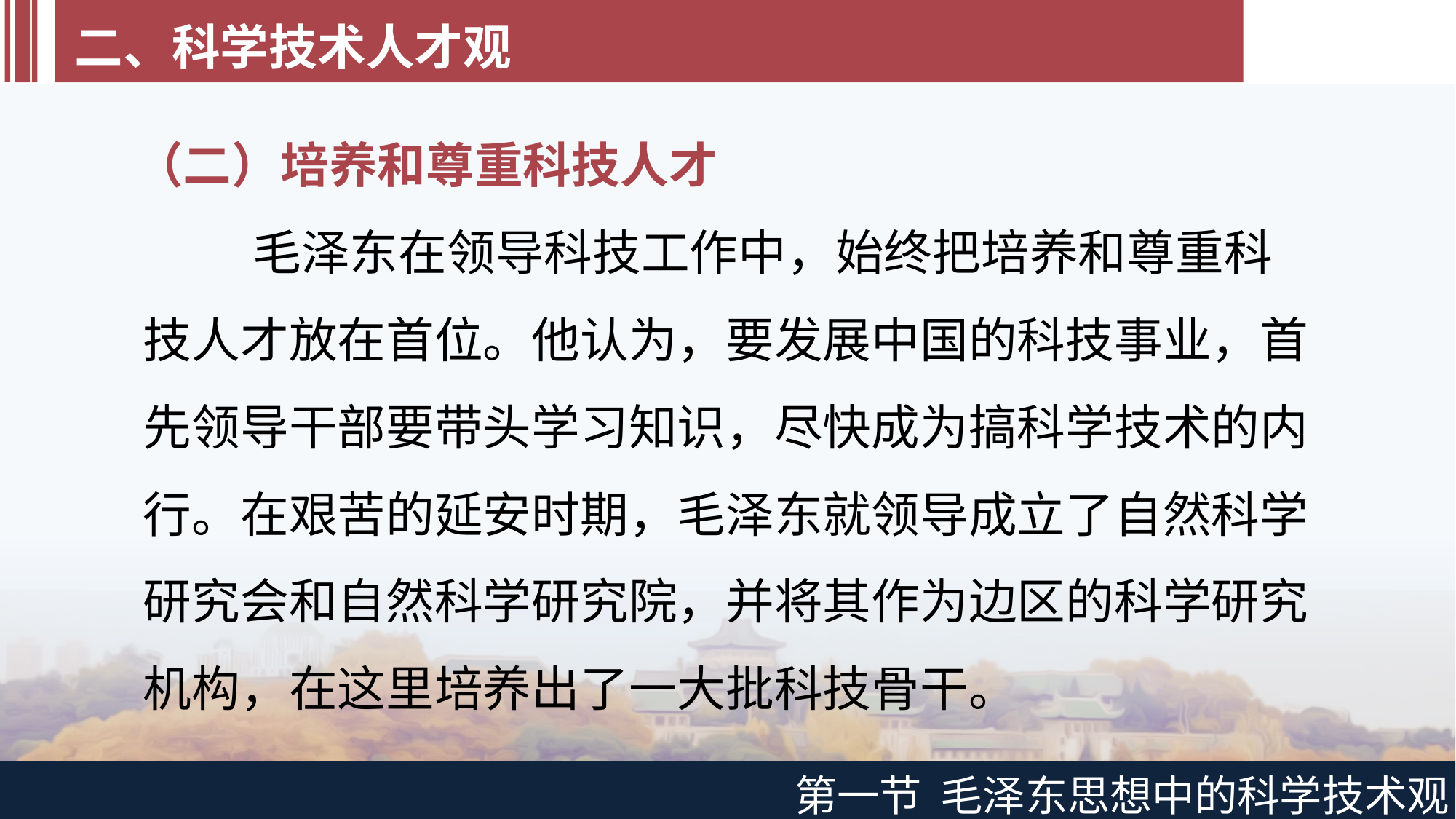

二、科学技术人才观
（二）培养和尊重科技人才
毛泽东在领导科技工作中，始终把培养和尊重科技人才放在首位。他认为，要发展中国的科技事业，首先领导干部要带头学习知识，尽快成为搞科学技术的内行。在艰苦的延安时期，毛泽东就领导成立了自然科学研究会和自然科学研究院，并将其作为边区的科学研究机构，在这里培养出了一大批科技骨干。
第一节  毛泽东思想中的科学技术观